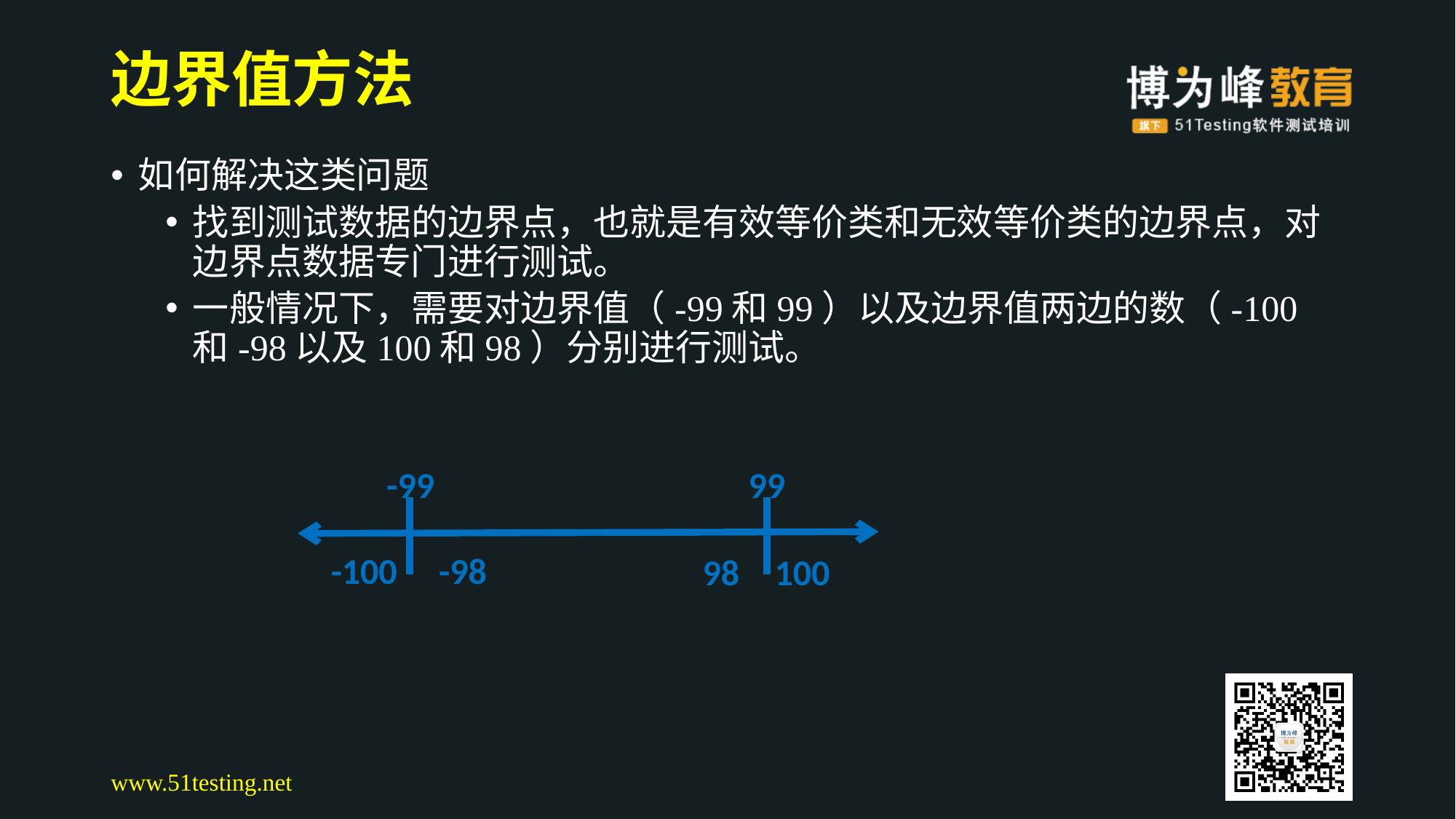

# 边界值方法
如何解决这类问题
找到测试数据的边界点，也就是有效等价类和无效等价类的边界点，对边界点数据专门进行测试。
一般情况下，需要对边界值（-99和99）以及边界值两边的数（-100和-98以及100和98）分别进行测试。

-99
99
-100
-98
98
100
www.51testing.net